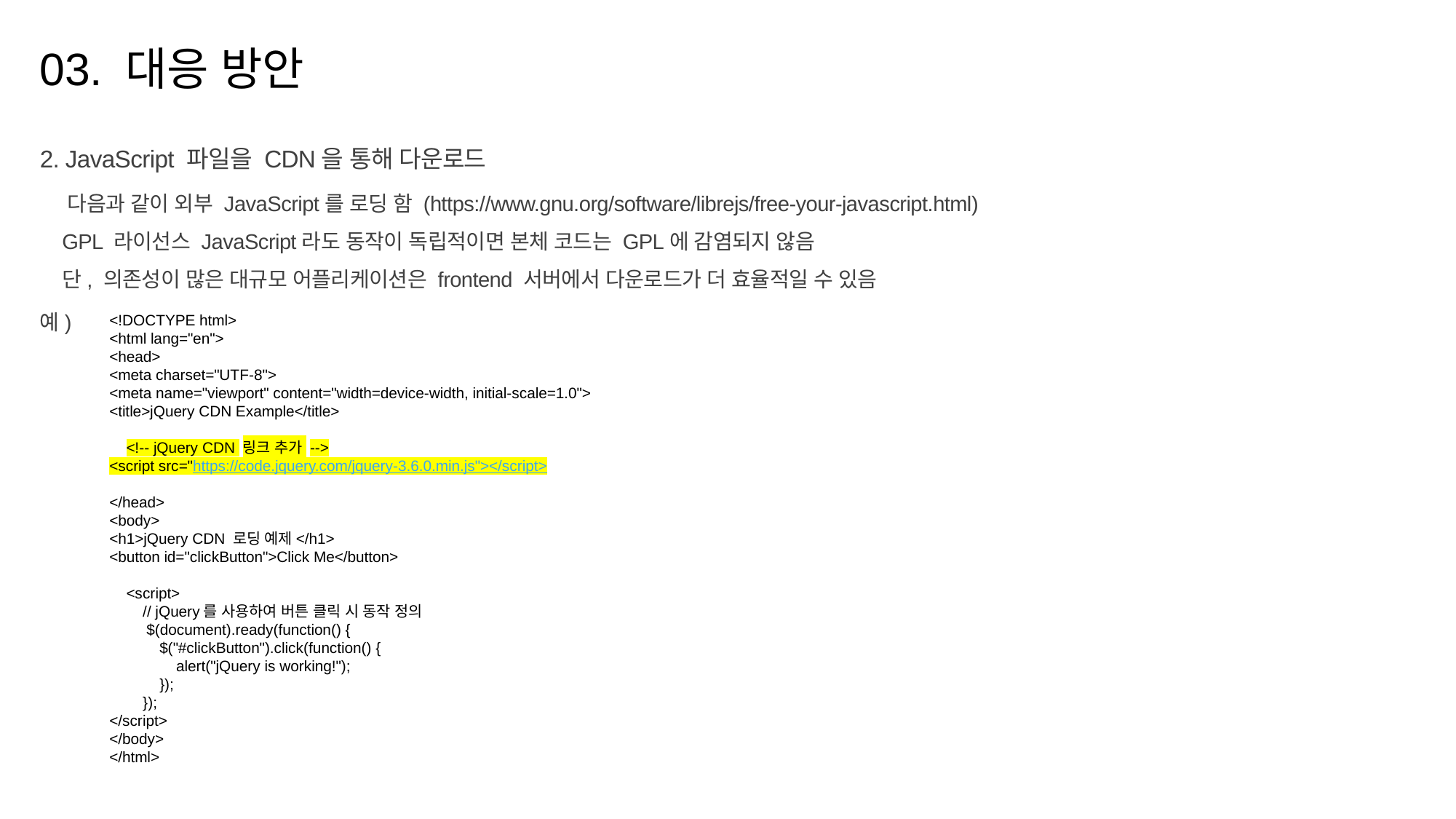

# 03. 대응 방안
2. JavaScript 파일을 CDN을 통해 다운로드
    다음과 같이 외부 JavaScript를 로딩 함 (https://www.gnu.org/software/librejs/free-your-javascript.html)
    GPL 라이선스 JavaScript라도 동작이 독립적이면 본체 코드는 GPL에 감염되지 않음
    단, 의존성이 많은 대규모 어플리케이션은 frontend 서버에서 다운로드가 더 효율적일 수 있음
예)

<!DOCTYPE html>
<html lang="en">
<head>
<meta charset="UTF-8">
<meta name="viewport" content="width=device-width, initial-scale=1.0">
<title>jQuery CDN Example</title>

    <!-- jQuery CDN 링크 추가 -->
<script src="https://code.jquery.com/jquery-3.6.0.min.js"></script>

</head>
<body>
<h1>jQuery CDN 로딩 예제</h1>
<button id="clickButton">Click Me</button>

    <script>
        // jQuery를 사용하여 버튼 클릭 시 동작 정의
        $(document).ready(function() {
            $("#clickButton").click(function() {
                alert("jQuery is working!");
            });
        });
</script>
</body>
</html>